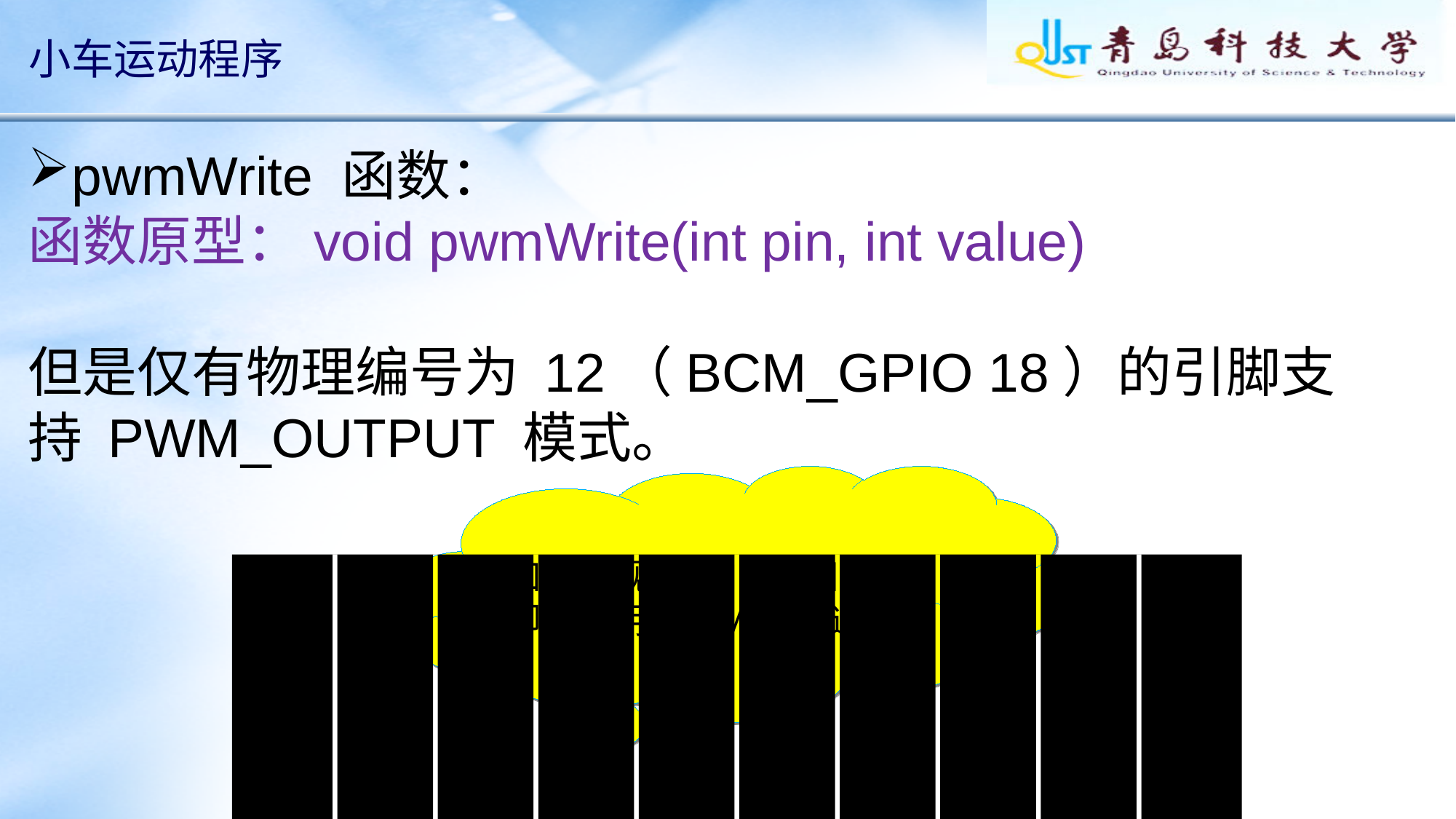

# 小车运动程序
pwmWrite 函数：
函数原型：void pwmWrite(int pin, int value)

但是仅有物理编号为 12（BCM_GPIO 18）的引脚支持 PWM_OUTPUT 模式。

如何实现IN1-IN4 四个引脚都使用PWM控制速度？
__________